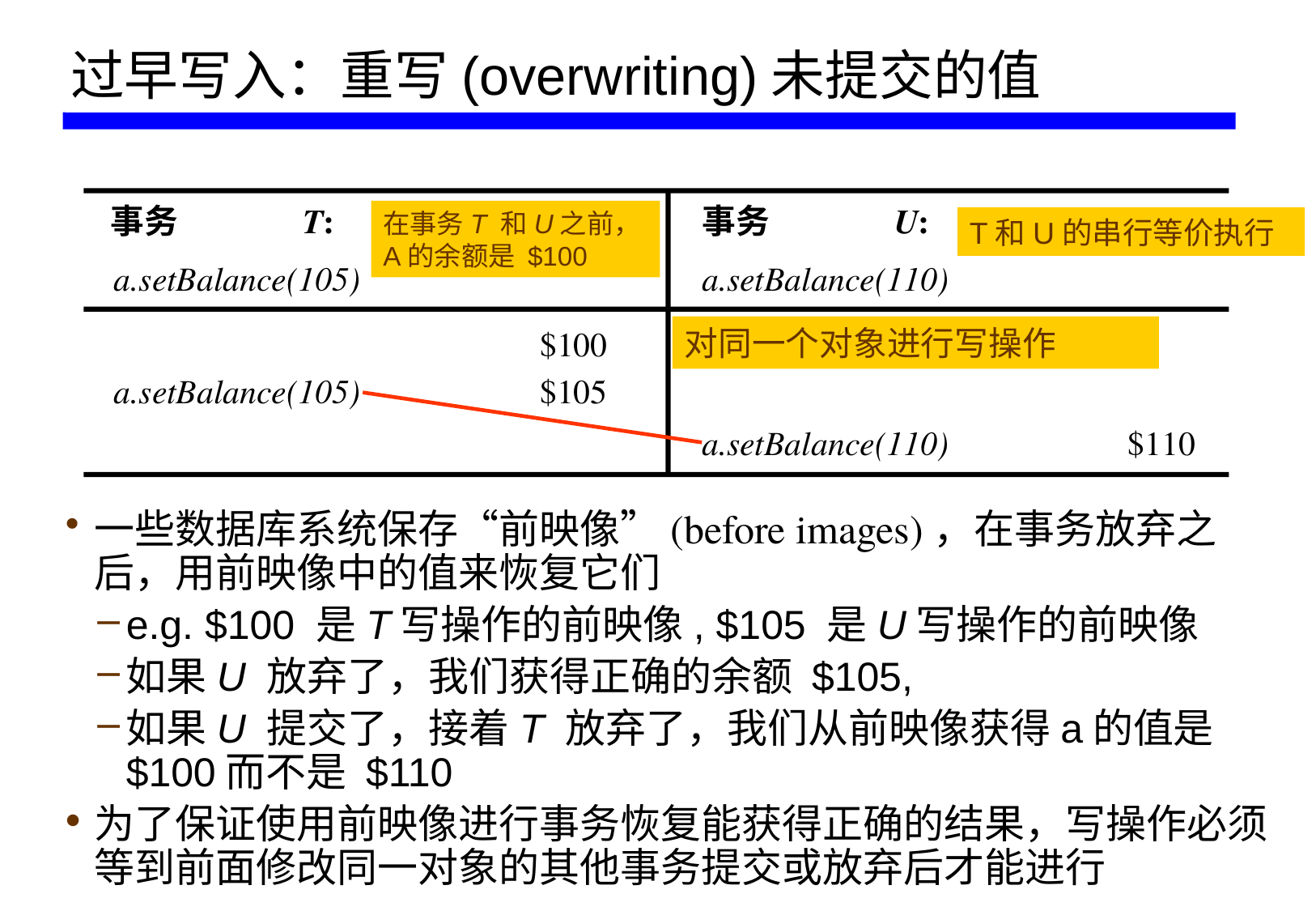

# 过早写入：重写(overwriting)未提交的值

事务
T
:
事务
U
:
在事务T 和U之前， A的余额是 $100
T和U的串行等价执行
a.setBalance(105)
a.setBalance(110)
对同一个对象进行写操作
$100
a.setBalance(105)
$105

a.setBalance(110)
$110
一些数据库系统保存“前映像”(before images)，在事务放弃之后，用前映像中的值来恢复它们
e.g. $100 是T写操作的前映像, $105 是U写操作的前映像
如果U 放弃了，我们获得正确的余额 $105,
如果U 提交了，接着T 放弃了，我们从前映像获得a的值是$100而不是 $110
为了保证使用前映像进行事务恢复能获得正确的结果，写操作必须等到前面修改同一对象的其他事务提交或放弃后才能进行